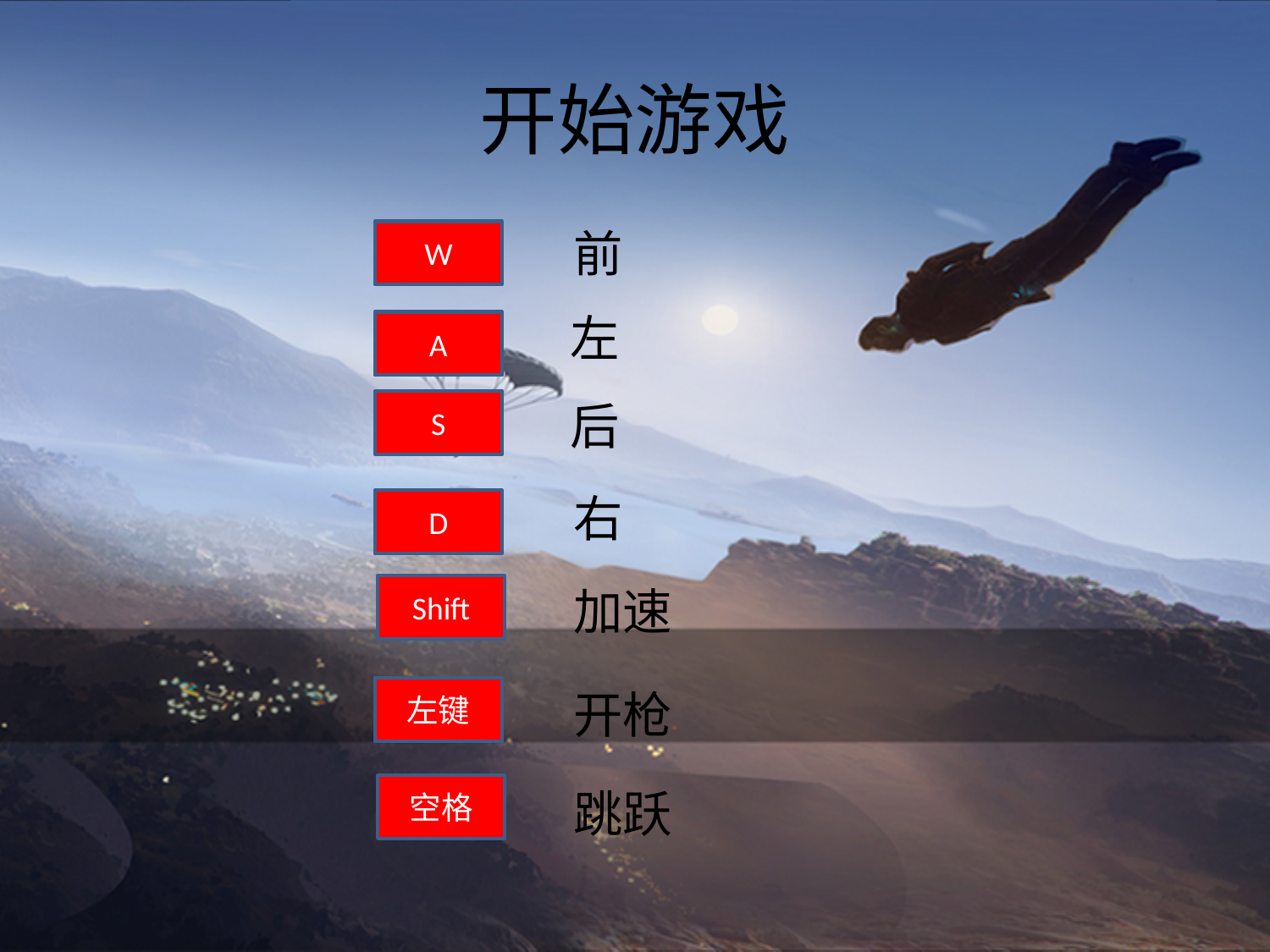

# 开始游戏
前
W
左
A
后
S
右
D
加速
Shift
左键
开枪
空格
跳跃